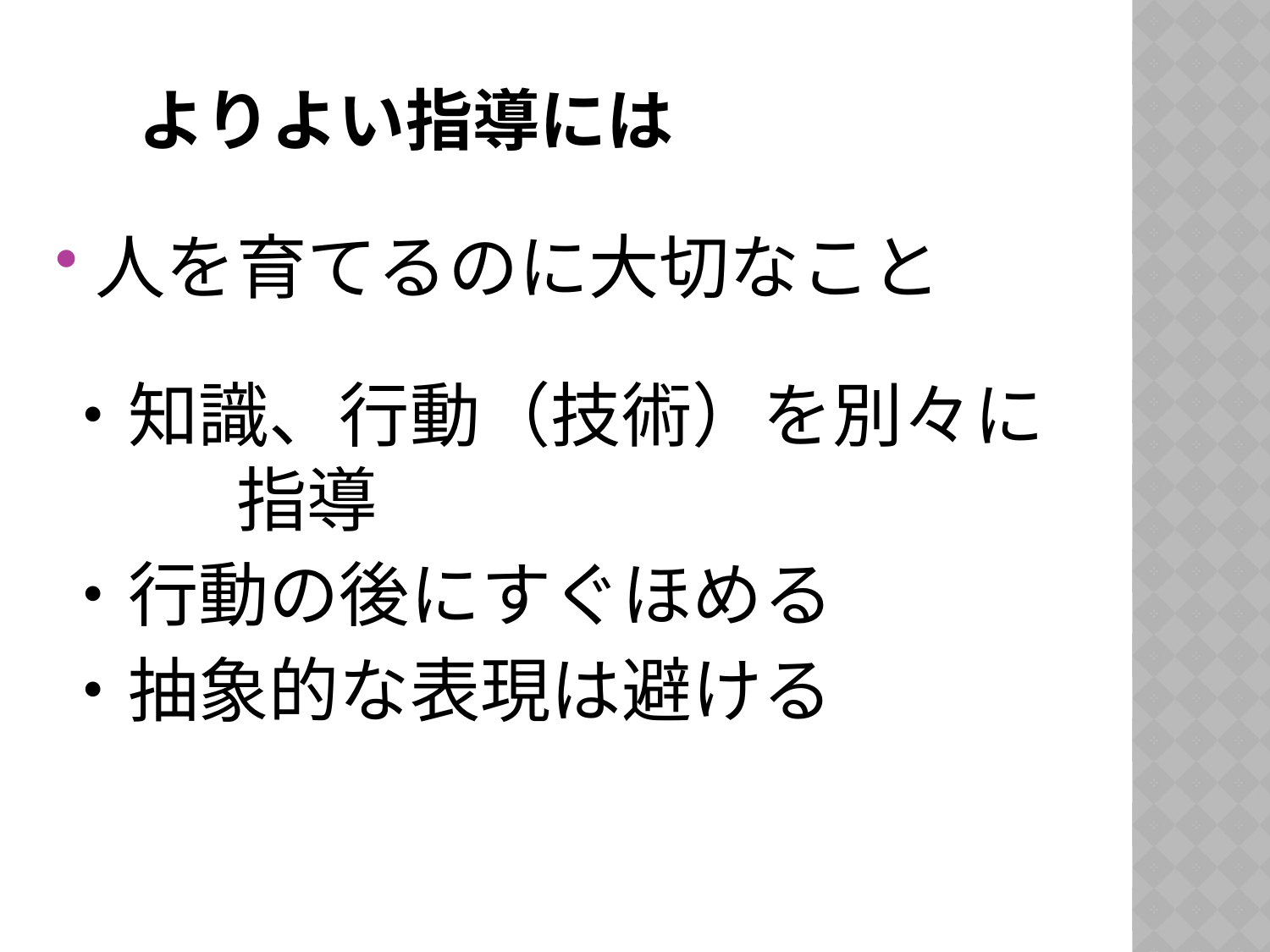

# よりよい指導には
人を育てるのに大切なこと

・知識、行動（技術）を別々に　　　指導
・行動の後にすぐほめる
・抽象的な表現は避ける